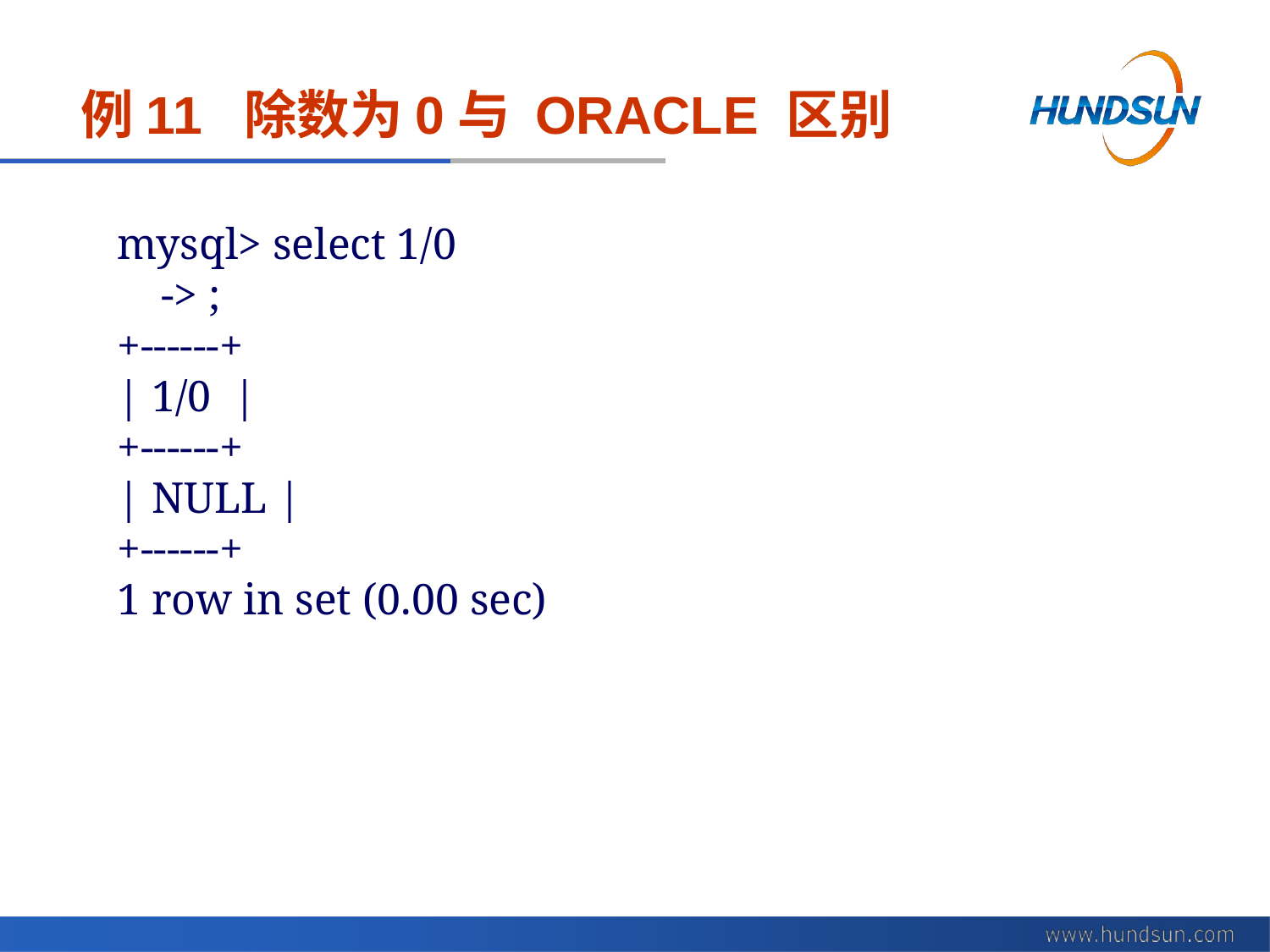

# 例11  除数为0与 ORACLE 区别
mysql> select 1/0
    -> ;
+------+
| 1/0  |
+------+
| NULL |
+------+
1 row in set (0.00 sec)